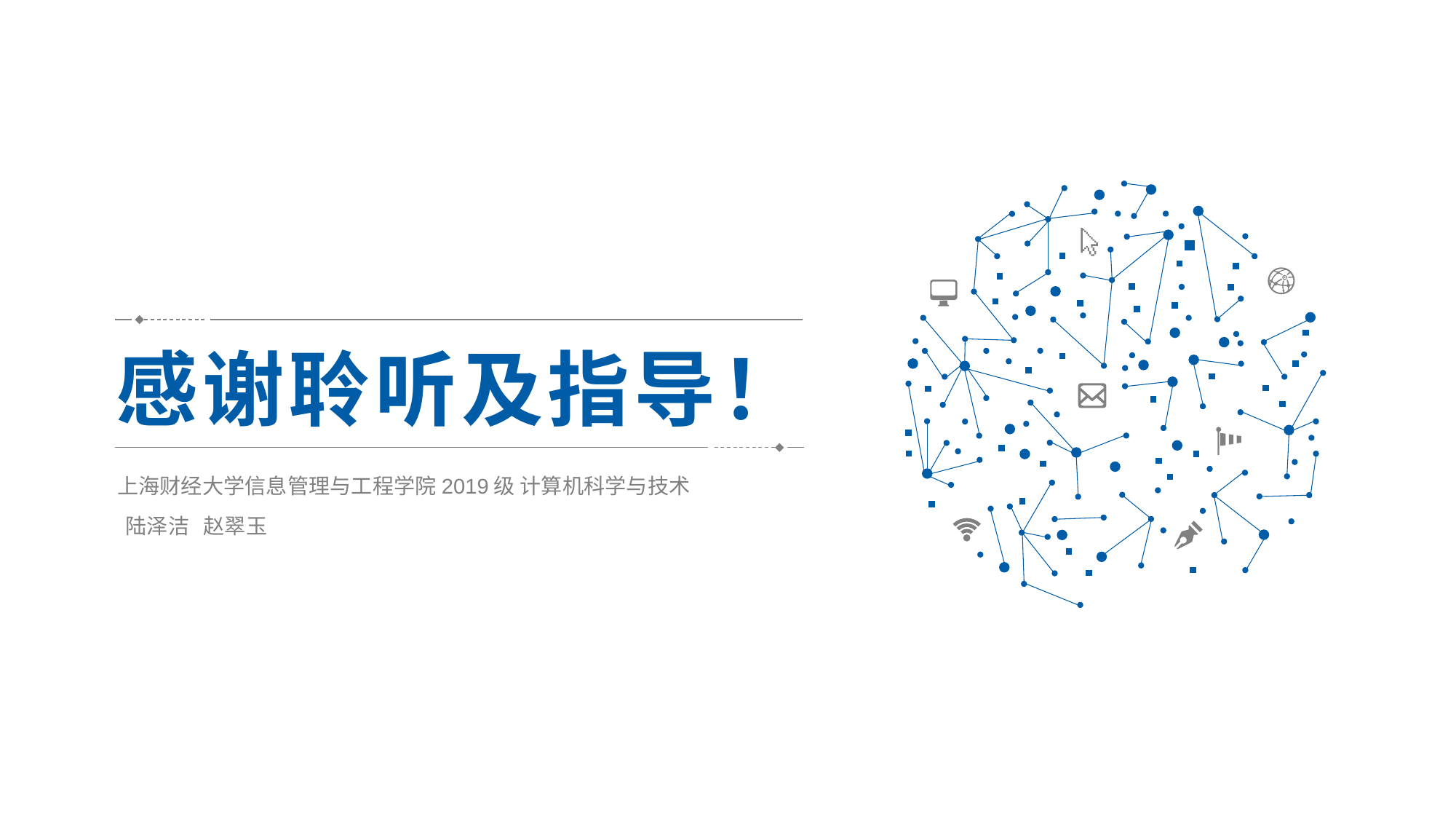

感谢聆听及指导！
上海财经大学信息管理与工程学院2019级 计算机科学与技术
陆泽洁   赵翠玉